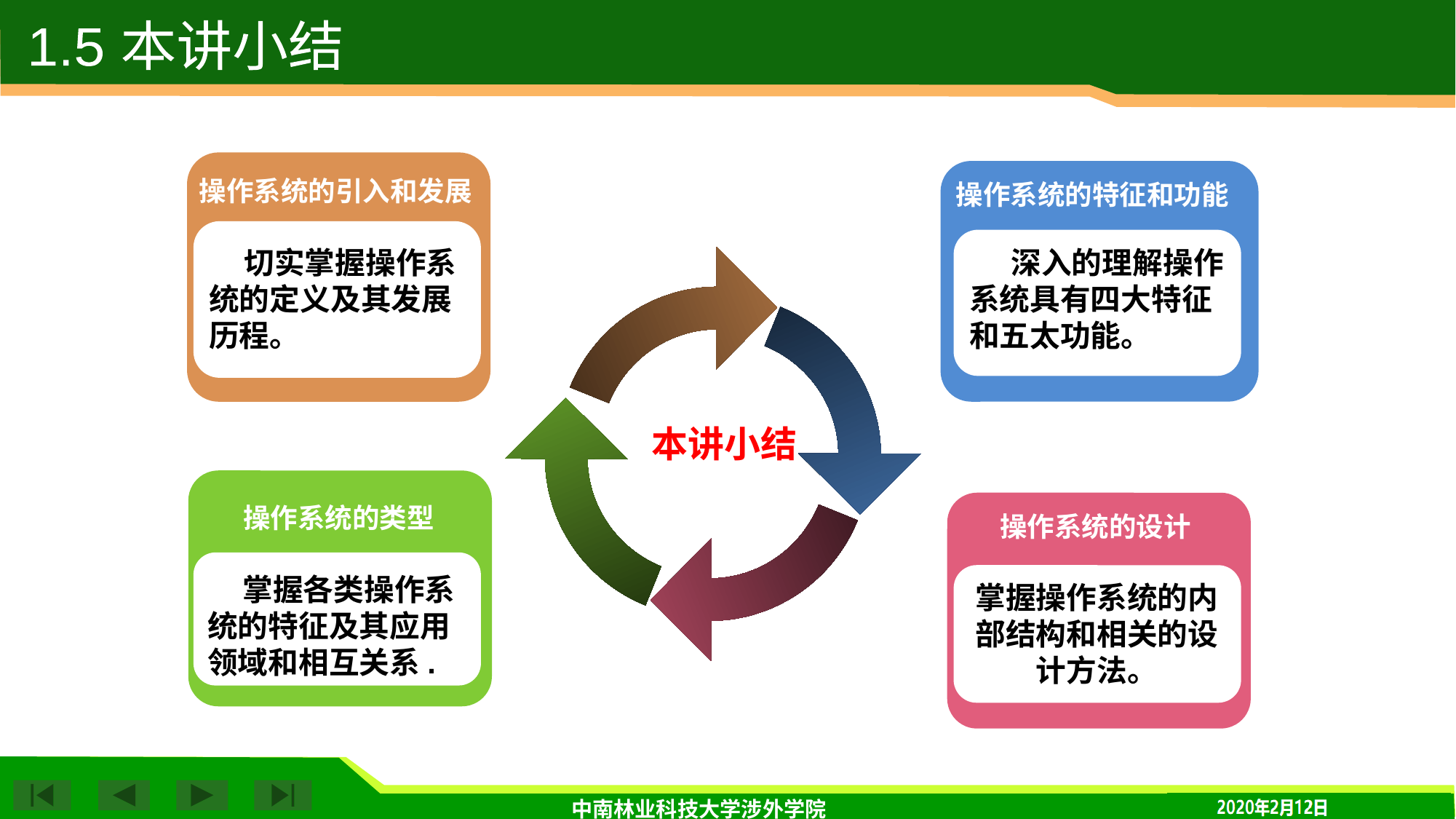

1.5 本讲小结

操作系统的引入和发展
操作系统的特征和功能

     深入的理解操作系统具有四大特征和五太功能。
    切实掌握操作系统的定义及其发展历程。

 本讲小结

操作系统的类型
操作系统的设计

    掌握各类操作系统的特征及其应用领域和相互关系.

掌握操作系统的内部结构和相关的设计方法。